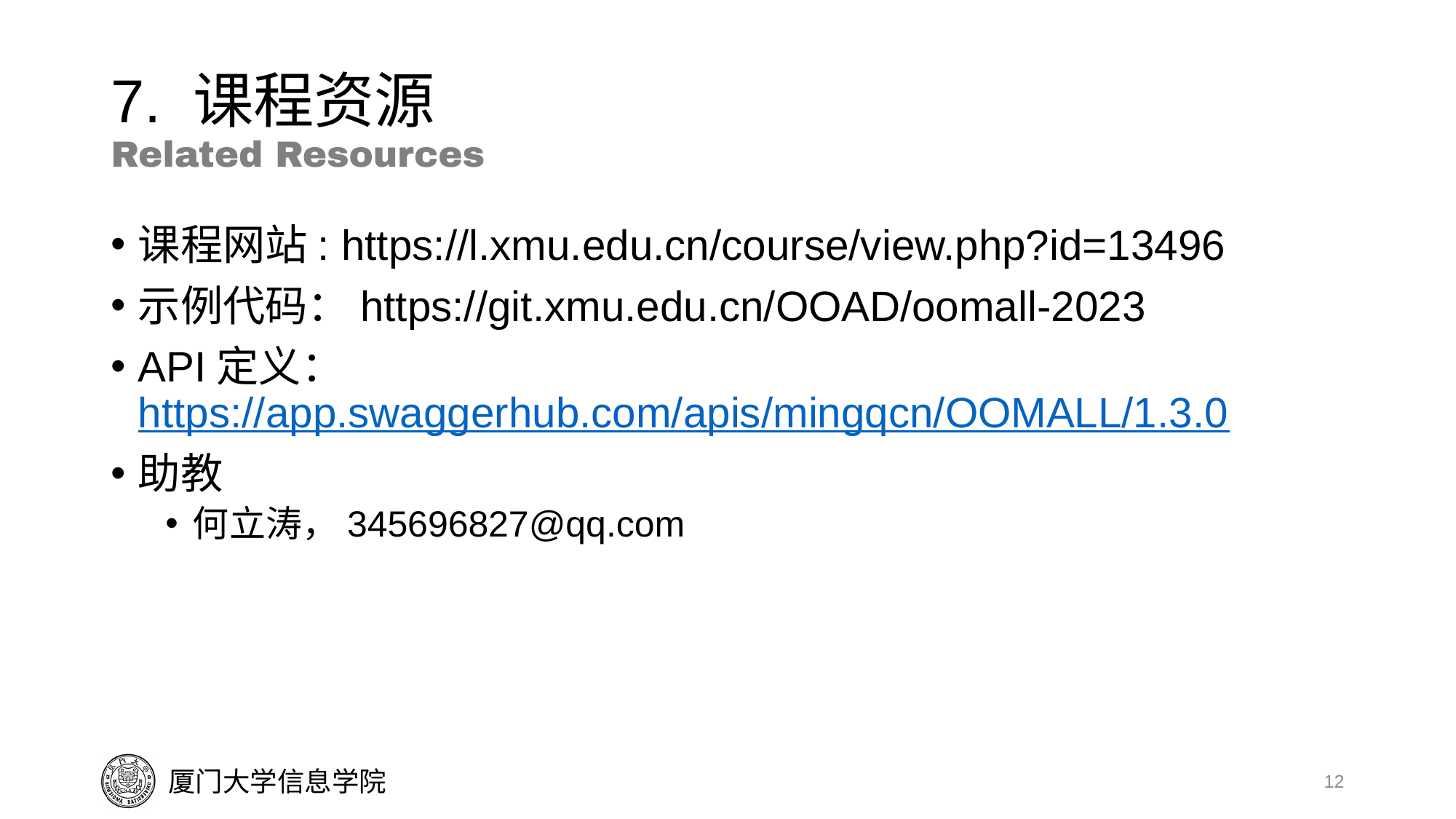

# 7. 课程资源 Related Resources
课程网站: https://l.xmu.edu.cn/course/view.php?id=13496
示例代码：https://git.xmu.edu.cn/OOAD/oomall-2023
API定义：https://app.swaggerhub.com/apis/mingqcn/OOMALL/1.3.0
助教
何立涛，345696827@qq.com
12